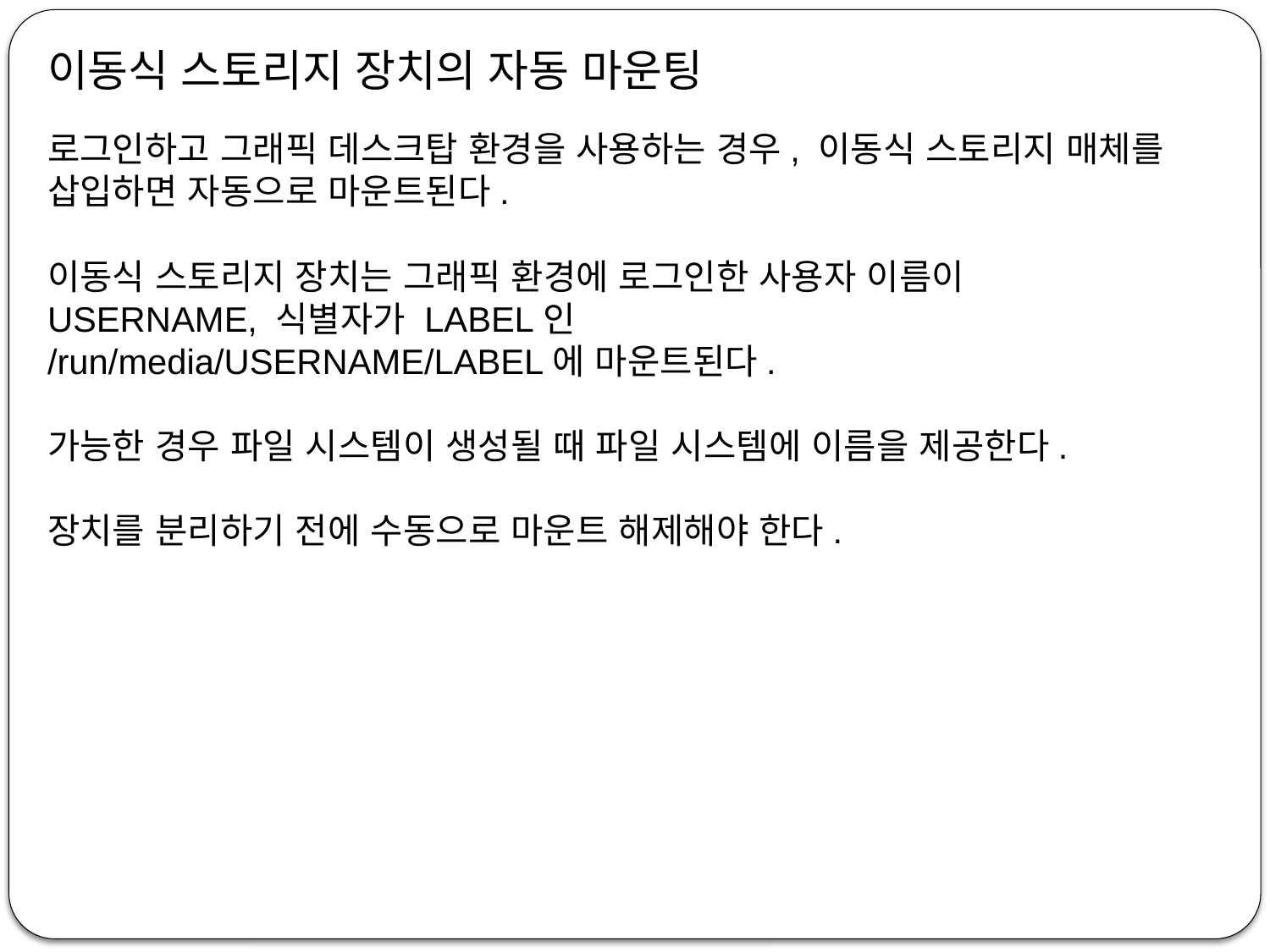

이동식 스토리지 장치의 자동 마운팅

로그인하고 그래픽 데스크탑 환경을 사용하는 경우, 이동식 스토리지 매체를 삽입하면 자동으로 마운트된다.

이동식 스토리지 장치는 그래픽 환경에 로그인한 사용자 이름이
USERNAME, 식별자가 LABEL인
/run/media/USERNAME/LABEL에 마운트된다.

가능한 경우 파일 시스템이 생성될 때 파일 시스템에 이름을 제공한다.

장치를 분리하기 전에 수동으로 마운트 해제해야 한다.